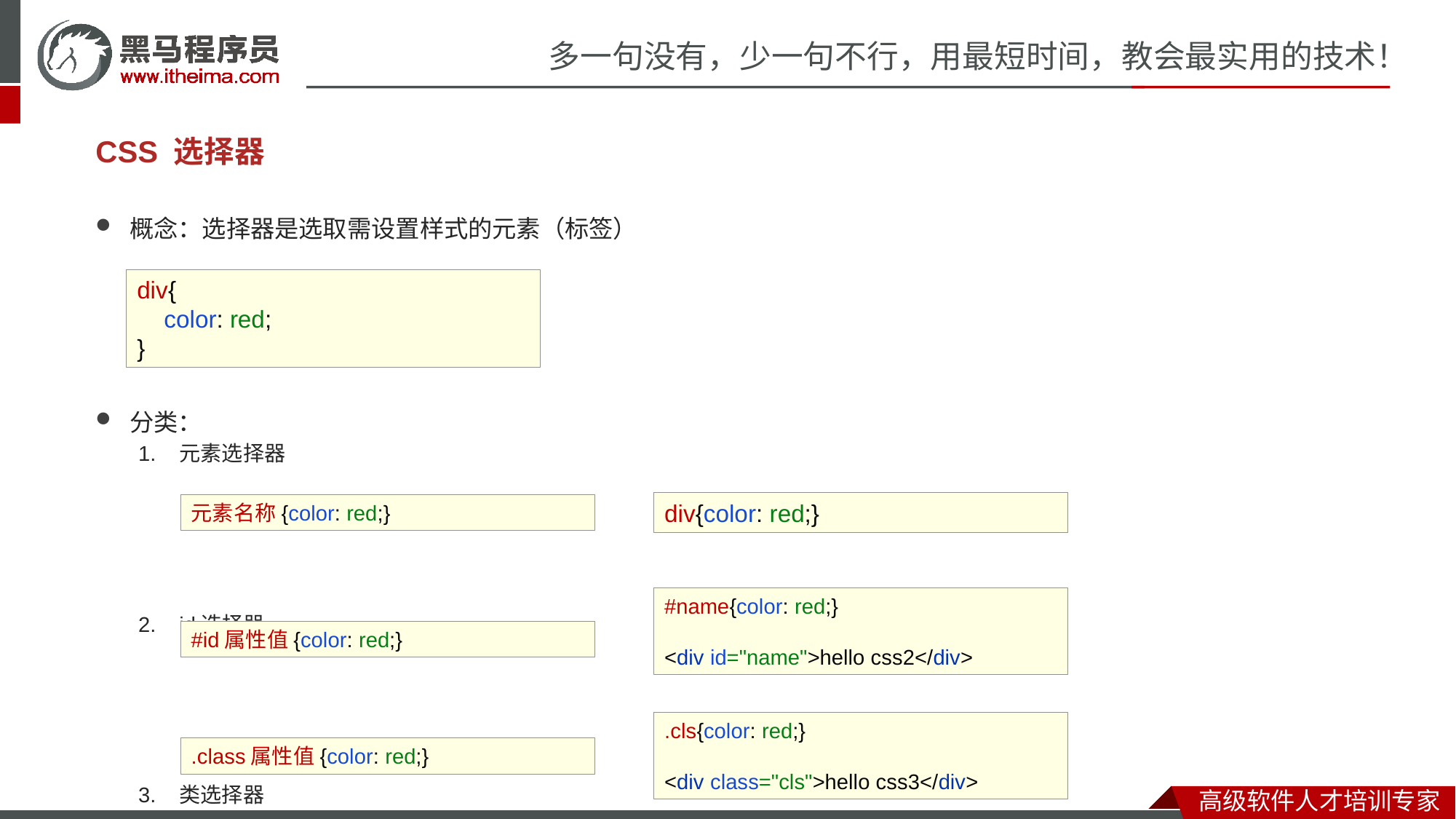

# CSS 选择器
概念：选择器是选取需设置样式的元素（标签）

分类：
元素选择器

id选择器

类选择器
div{
    color: red;
}
div{color: red;}
元素名称{color: red;}
#name{color: red;}

<div id="name">hello css2</div>
#id属性值{color: red;}
.cls{color: red;}

<div class="cls">hello css3</div>
.class属性值{color: red;}